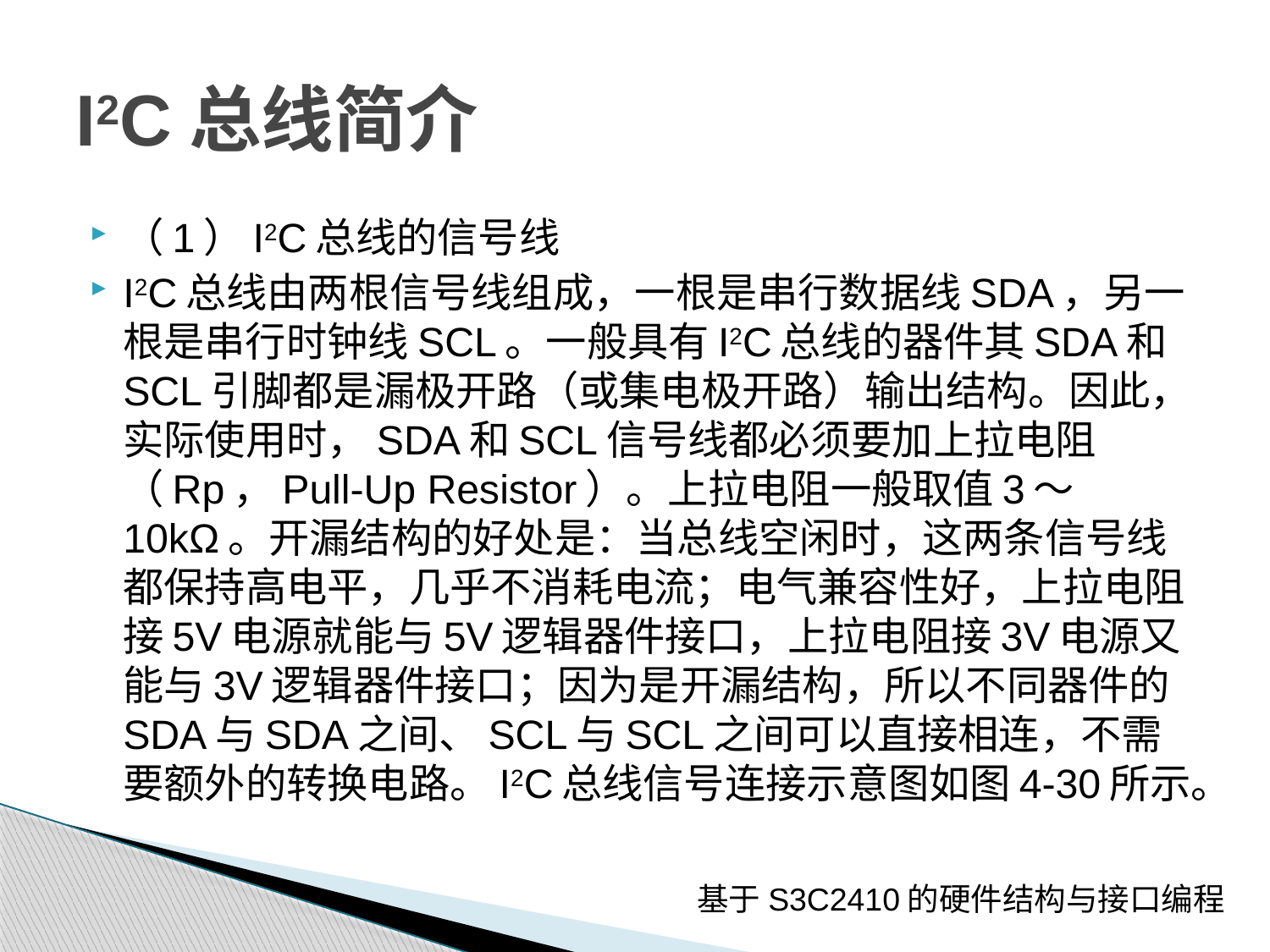

# I2C总线简介
（1）I2C总线的信号线
I2C总线由两根信号线组成，一根是串行数据线SDA，另一根是串行时钟线SCL。一般具有I2C总线的器件其SDA和SCL引脚都是漏极开路（或集电极开路）输出结构。因此，实际使用时，SDA和SCL信号线都必须要加上拉电阻（Rp，Pull-Up Resistor）。上拉电阻一般取值3～10kΩ。开漏结构的好处是：当总线空闲时，这两条信号线都保持高电平，几乎不消耗电流；电气兼容性好，上拉电阻接5V电源就能与5V逻辑器件接口，上拉电阻接3V电源又能与3V逻辑器件接口；因为是开漏结构，所以不同器件的SDA与SDA之间、SCL与SCL之间可以直接相连，不需要额外的转换电路。I2C总线信号连接示意图如图4-30所示。

基于S3C2410的硬件结构与接口编程